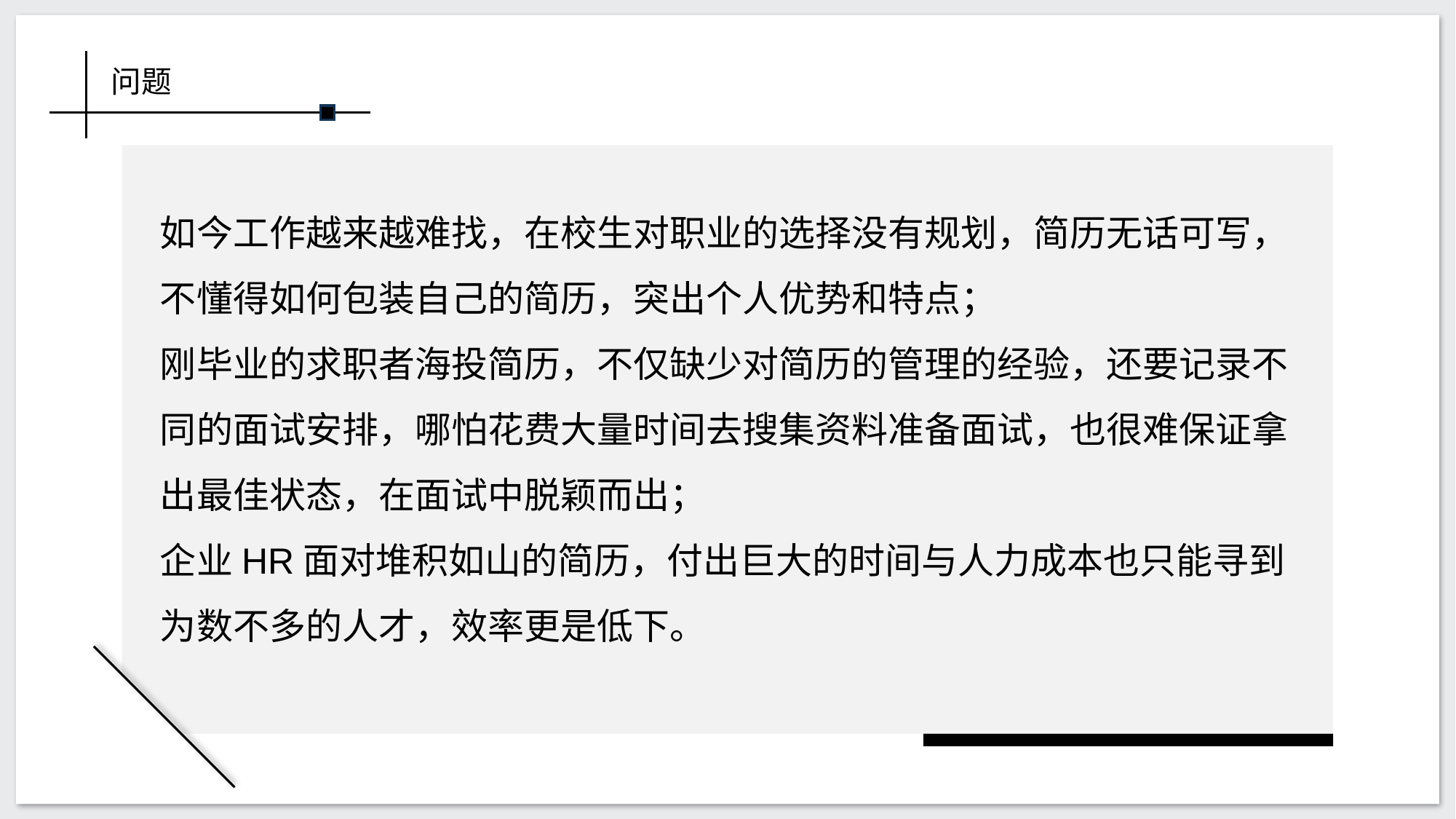

问题

如今工作越来越难找，在校生对职业的选择没有规划，简历无话可写，不懂得如何包装自己的简历，突出个人优势和特点；
刚毕业的求职者海投简历，不仅缺少对简历的管理的经验，还要记录不同的面试安排，哪怕花费大量时间去搜集资料准备面试，也很难保证拿出最佳状态，在面试中脱颖而出；
企业HR面对堆积如山的简历，付出巨大的时间与人力成本也只能寻到为数不多的人才，效率更是低下。